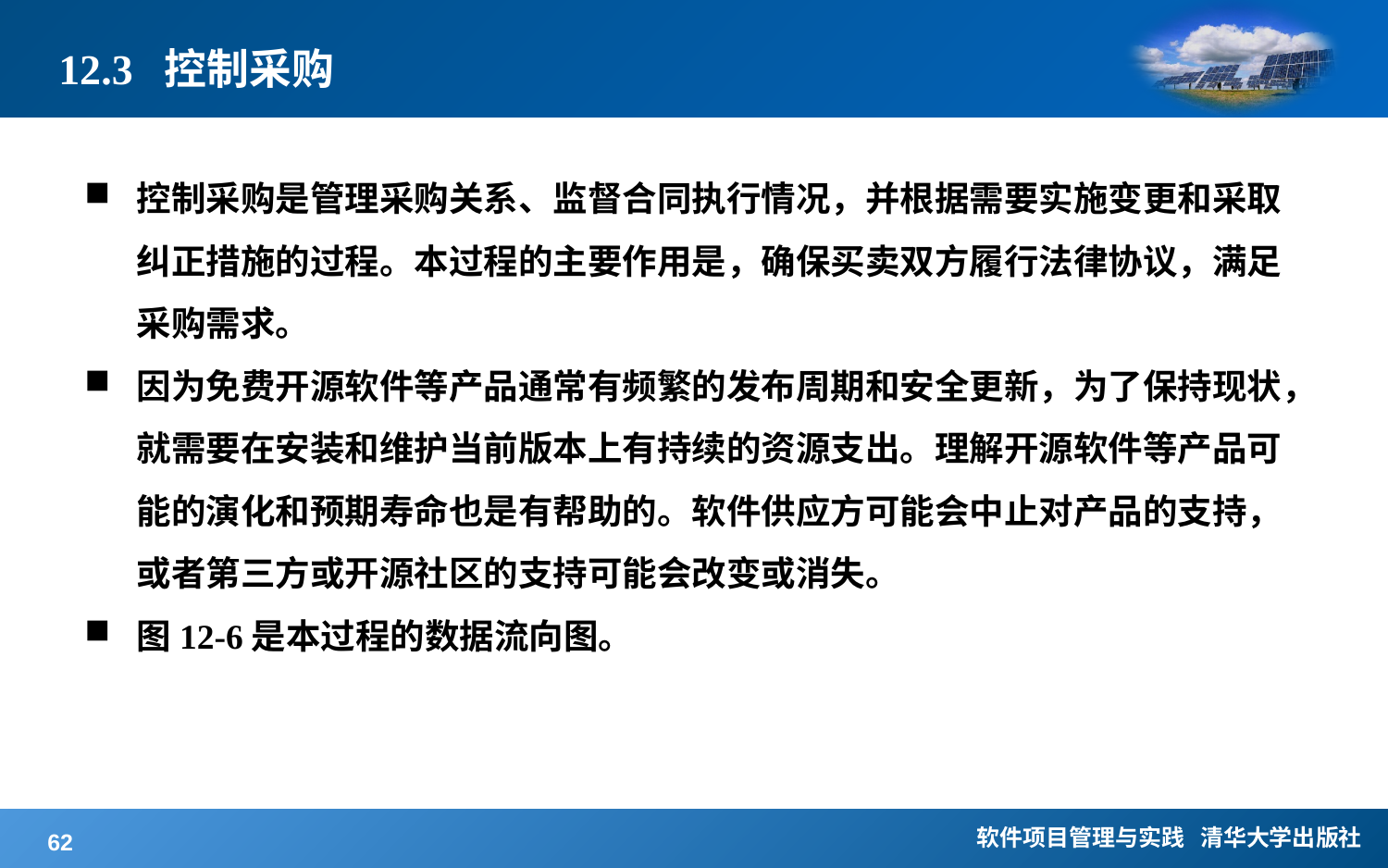

# 12.3  控制采购
控制采购是管理采购关系、监督合同执行情况，并根据需要实施变更和采取纠正措施的过程。本过程的主要作用是，确保买卖双方履行法律协议，满足采购需求。
因为免费开源软件等产品通常有频繁的发布周期和安全更新，为了保持现状，就需要在安装和维护当前版本上有持续的资源支出。理解开源软件等产品可能的演化和预期寿命也是有帮助的。软件供应方可能会中止对产品的支持，或者第三方或开源社区的支持可能会改变或消失。
图12-6是本过程的数据流向图。